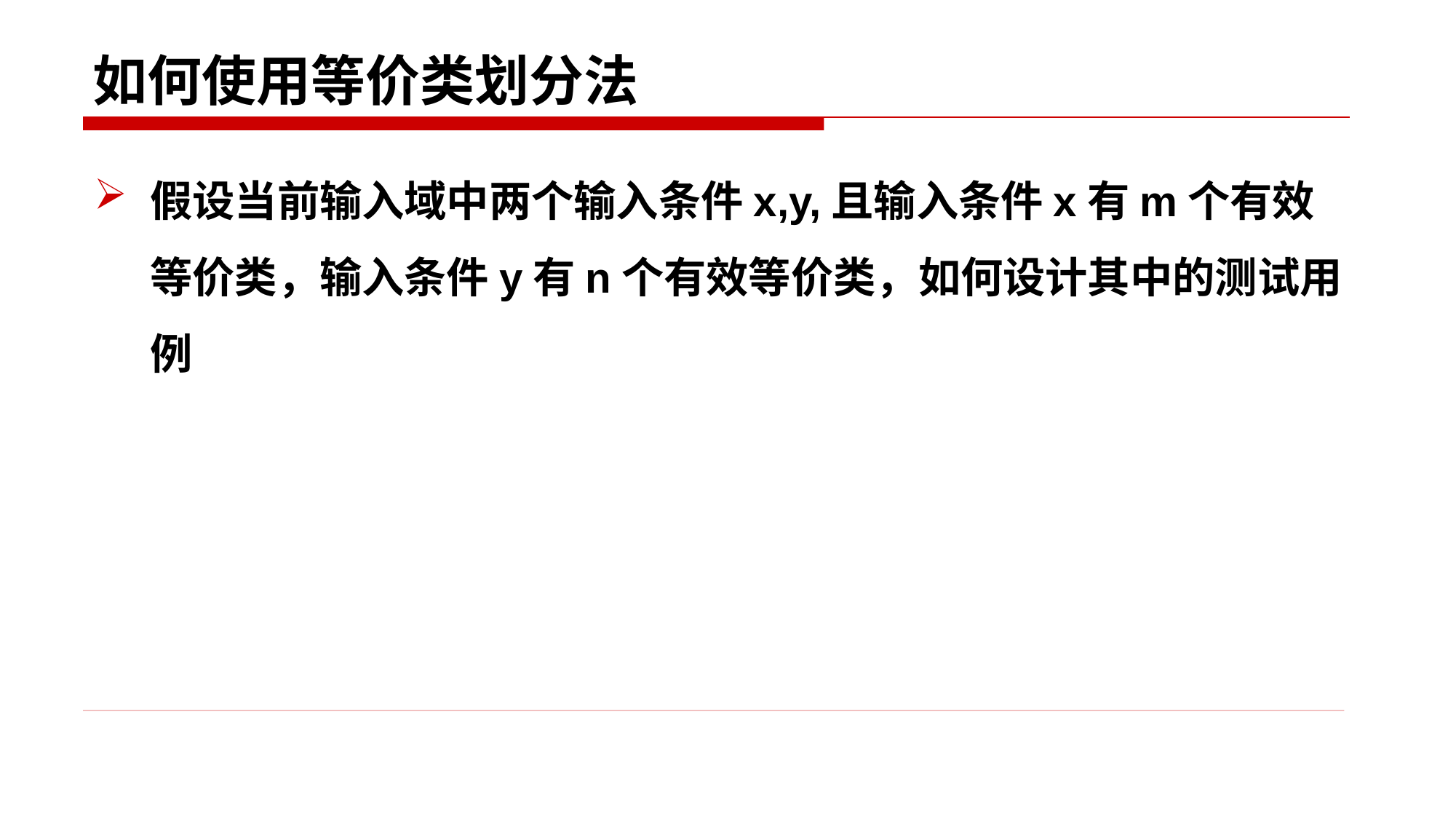

# 如何使用等价类划分法
假设当前输入域中两个输入条件x,y,且输入条件x有m个有效等价类，输入条件y有n个有效等价类，如何设计其中的测试用例